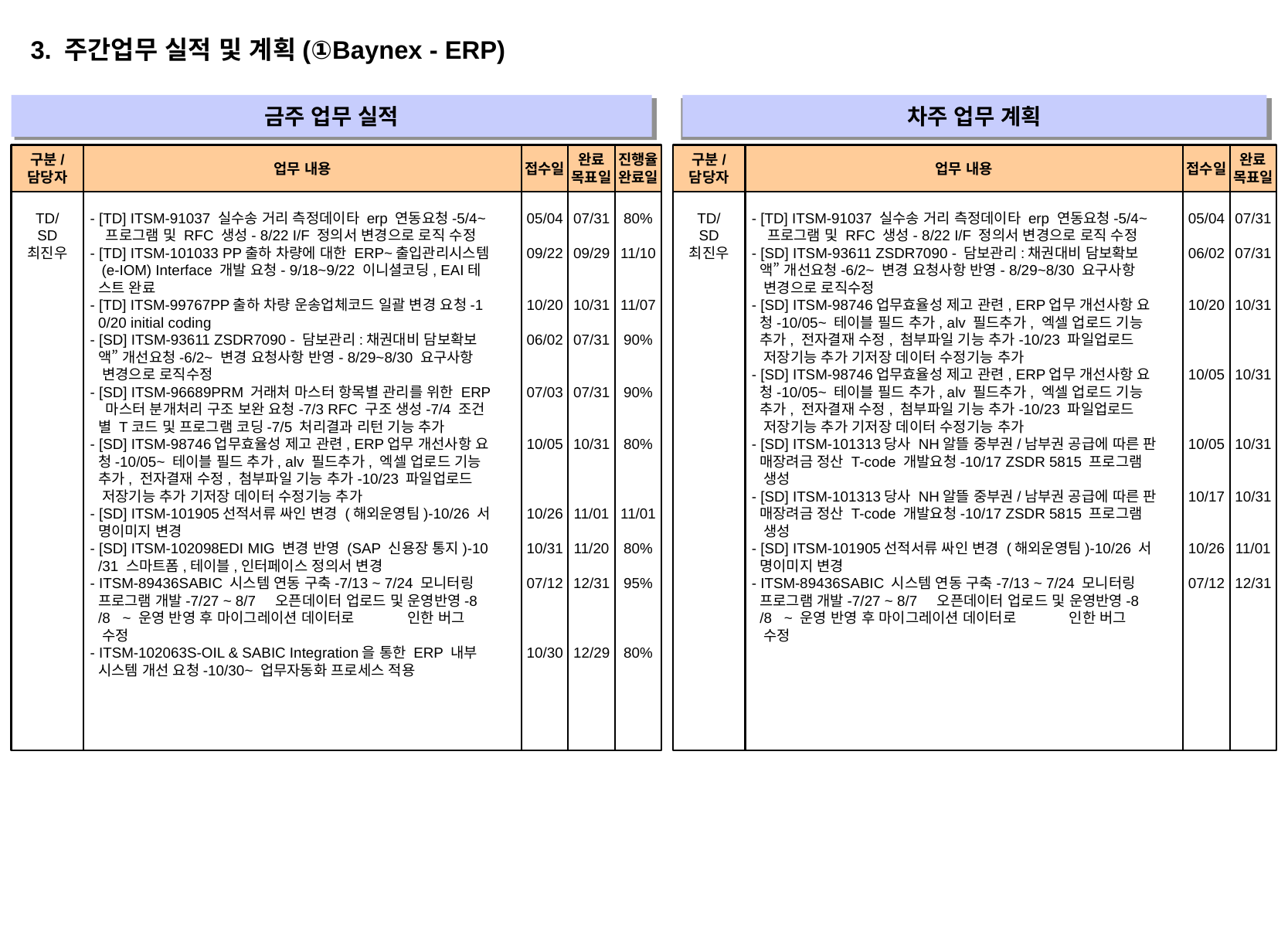

3. 주간업무 실적 및 계획(①Baynex - ERP)
금주 업무 실적
차주 업무 계획
" "
" "
구분/
담당자
업무 내용
접수일
완료
목표일
진행율
완료일
구분/
담당자
업무 내용
접수일
완료
목표일
TD/
SD
최진우

- [TD] ITSM-91037 실수송 거리 측정데이타 erp 연동요청-5/4~
   프로그램 및 RFC 생성- 8/22 I/F 정의서 변경으로 로직 수정
- [TD] ITSM-101033 PP출하 차량에 대한 ERP~출입관리시스템
  (e-IOM) Interface 개발 요청- 9/18~9/22 이니셜코딩, EAI테
  스트 완료
- [TD] ITSM-99767PP출하 차량 운송업체코드 일괄 변경 요청-1
  0/20 initial coding
- [SD] ITSM-93611 ZSDR7090 - 담보관리:채권대비 담보확보
  액” 개선요청-6/2~ 변경 요청사항 반영- 8/29~8/30 요구사항
   변경으로 로직수정
- [SD] ITSM-96689PRM 거래처 마스터 항목별 관리를 위한 ERP
   마스터 분개처리 구조 보완 요청-7/3 RFC 구조 생성-7/4 조건
  별 T코드 및 프로그램 코딩-7/5 처리결과 리턴 기능 추가
- [SD] ITSM-98746업무효율성 제고 관련, ERP업무 개선사항 요
  청-10/05~ 테이블 필드 추가, alv 필드추가, 엑셀 업로드 기능
  추가, 전자결재 수정, 첨부파일 기능 추가-10/23 파일업로드
   저장기능 추가 기저장 데이터 수정기능 추가
- [SD] ITSM-101905선적서류 싸인 변경 (해외운영팀)-10/26 서
  명이미지 변경
- [SD] ITSM-102098EDI MIG 변경 반영 (SAP 신용장 통지)-10
  /31 스마트폼,테이블,인터페이스 정의서 변경
- ITSM-89436SABIC 시스템 연동 구축-7/13 ~ 7/24 모니터링
  프로그램 개발-7/27 ~ 8/7    오픈데이터 업로드 및 운영반영-8
  /8   ~ 운영 반영 후 마이그레이션 데이터로             인한 버그
   수정
- ITSM-102063S-OIL & SABIC Integration을 통한 ERP 내부
  시스템 개선 요청-10/30~ 업무자동화 프로세스 적용
05/04
09/22
10/20
06/02
07/03
10/05
10/26
10/31
07/12
10/30
07/31
09/29
10/31
07/31
07/31
10/31
11/01
11/20
12/31
12/29
80%
11/10
11/07
90%
90%
80%
11/01
80%
95%
80%
TD/
SD
최진우

- [TD] ITSM-91037 실수송 거리 측정데이타 erp 연동요청-5/4~
   프로그램 및 RFC 생성- 8/22 I/F 정의서 변경으로 로직 수정
- [SD] ITSM-93611 ZSDR7090 - 담보관리:채권대비 담보확보
  액” 개선요청-6/2~ 변경 요청사항 반영- 8/29~8/30 요구사항
   변경으로 로직수정
- [SD] ITSM-98746업무효율성 제고 관련, ERP업무 개선사항 요
  청-10/05~ 테이블 필드 추가, alv 필드추가, 엑셀 업로드 기능
  추가, 전자결재 수정, 첨부파일 기능 추가-10/23 파일업로드
   저장기능 추가 기저장 데이터 수정기능 추가
- [SD] ITSM-98746업무효율성 제고 관련, ERP업무 개선사항 요
  청-10/05~ 테이블 필드 추가, alv 필드추가, 엑셀 업로드 기능
  추가, 전자결재 수정, 첨부파일 기능 추가-10/23 파일업로드
   저장기능 추가 기저장 데이터 수정기능 추가
- [SD] ITSM-101313당사 NH알뜰 중부권/남부권 공급에 따른 판
  매장려금 정산 T-code 개발요청-10/17 ZSDR 5815 프로그램
   생성
- [SD] ITSM-101313당사 NH알뜰 중부권/남부권 공급에 따른 판
  매장려금 정산 T-code 개발요청-10/17 ZSDR 5815 프로그램
   생성
- [SD] ITSM-101905선적서류 싸인 변경 (해외운영팀)-10/26 서
  명이미지 변경
- ITSM-89436SABIC 시스템 연동 구축-7/13 ~ 7/24 모니터링
  프로그램 개발-7/27 ~ 8/7    오픈데이터 업로드 및 운영반영-8
  /8   ~ 운영 반영 후 마이그레이션 데이터로             인한 버그
   수정
05/04
06/02
10/20
10/05
10/05
10/17
10/26
07/12
07/31
07/31
10/31
10/31
10/31
10/31
11/01
12/31